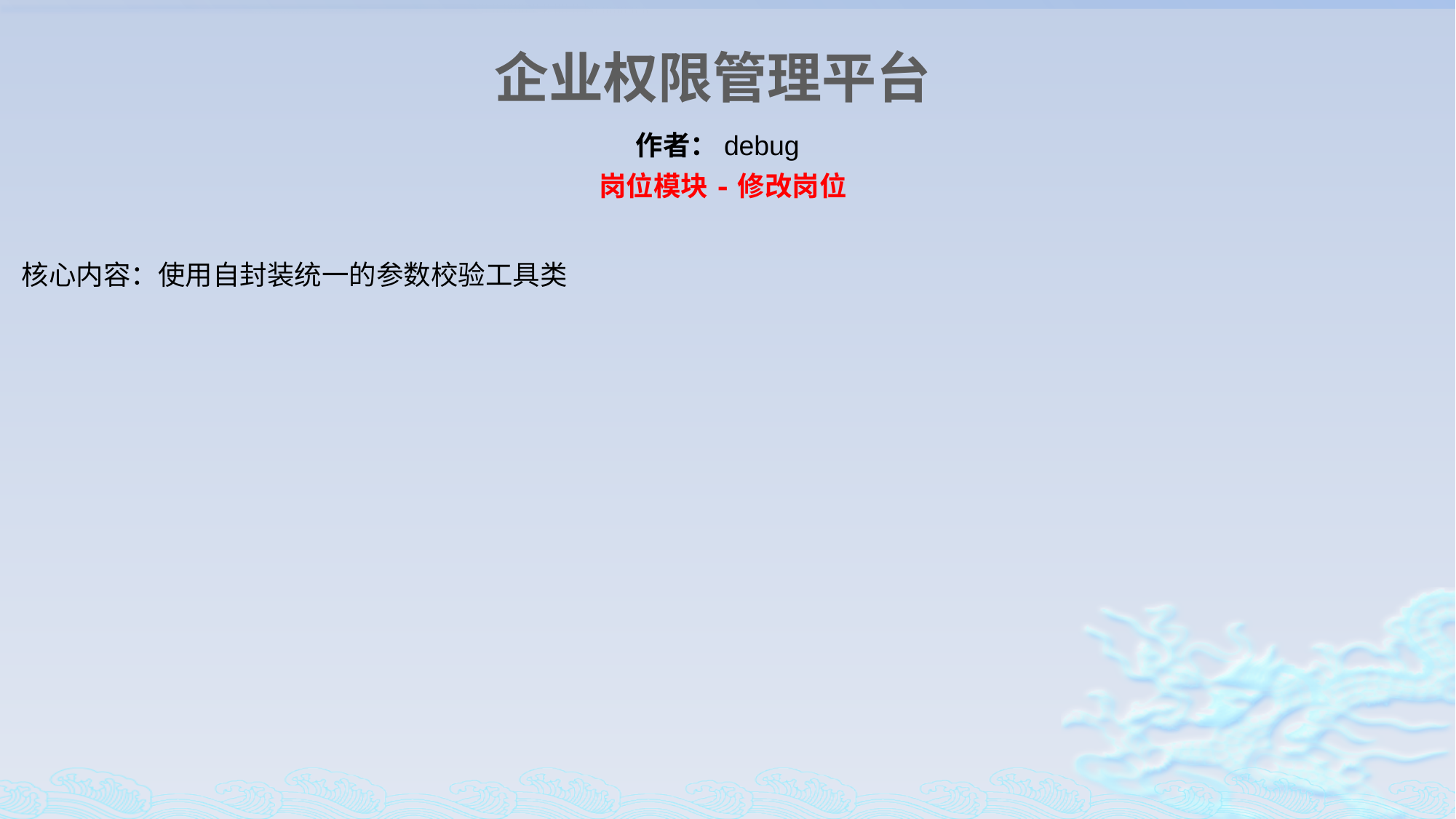

企业权限管理平台
作者：debug
岗位模块-修改岗位
核心内容：使用自封装统一的参数校验工具类